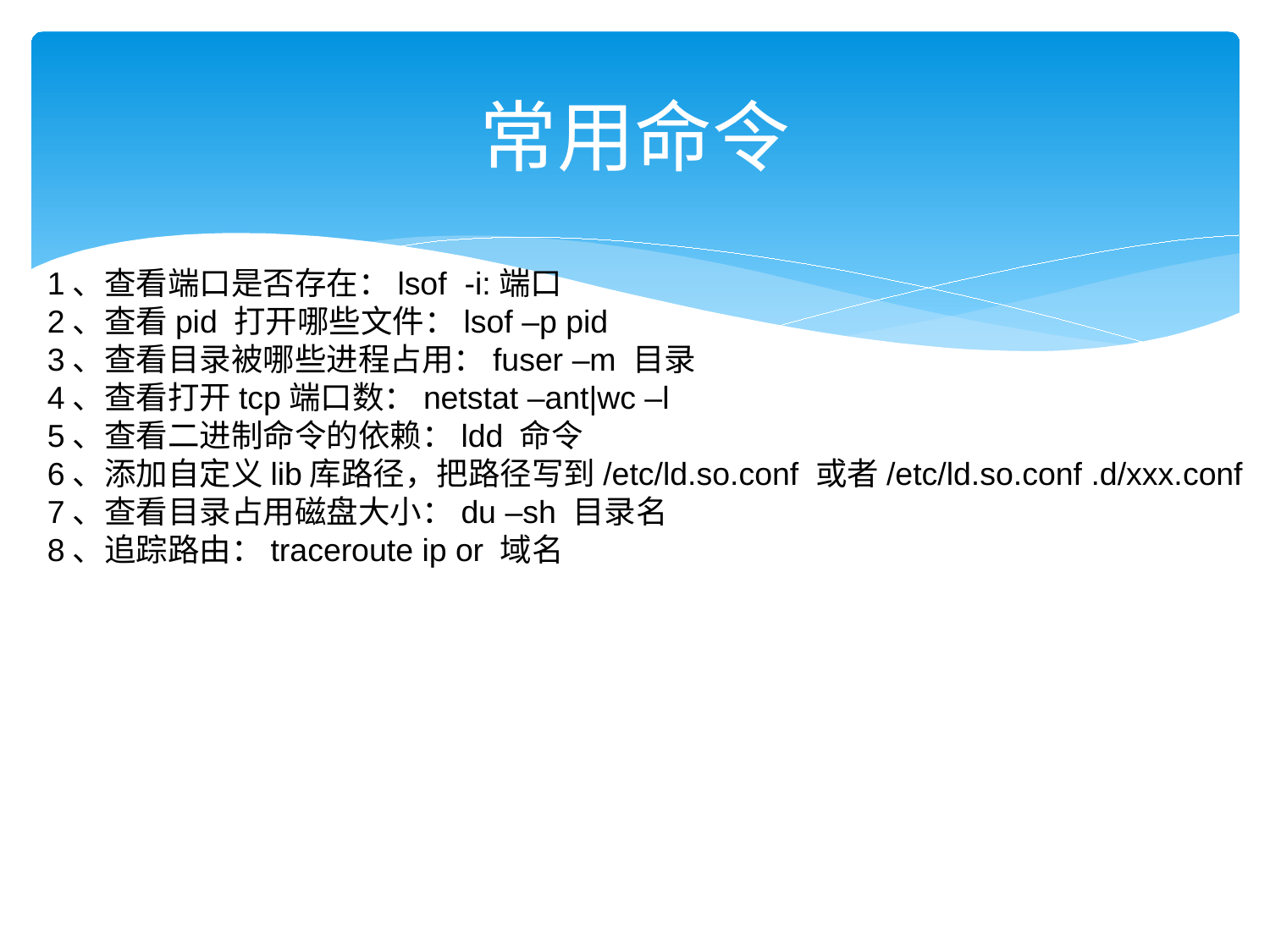

# 常用命令
1、查看端口是否存在：lsof  -i:端口
2、查看pid 打开哪些文件：lsof –p pid
3、查看目录被哪些进程占用：fuser –m 目录
4、查看打开tcp端口数：netstat –ant|wc –l
5、查看二进制命令的依赖：ldd 命令
6、添加自定义lib库路径，把路径写到/etc/ld.so.conf 或者/etc/ld.so.conf .d/xxx.conf
7、查看目录占用磁盘大小：du –sh 目录名
8、追踪路由：traceroute ip or 域名